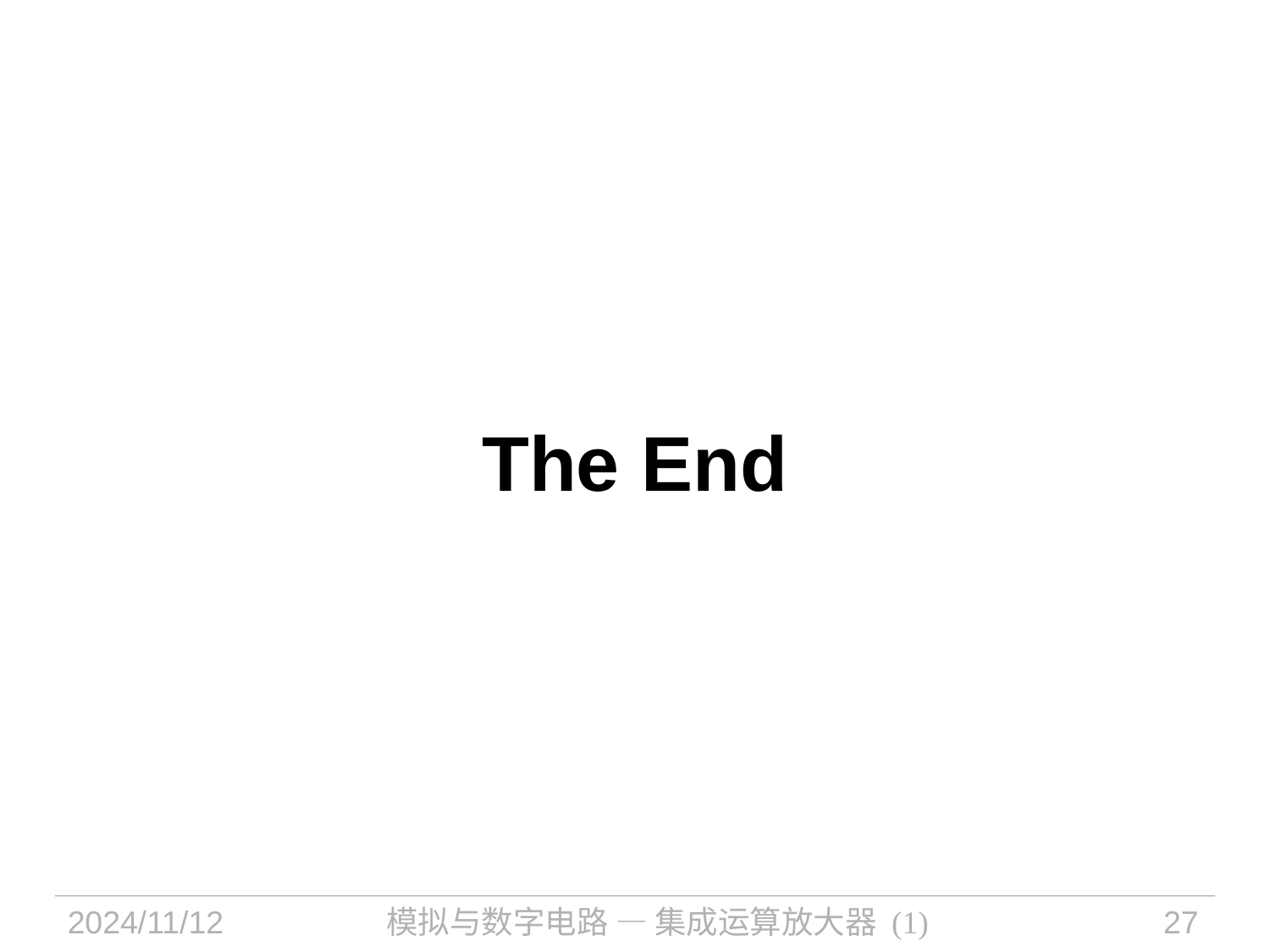

# The End
2024/11/12
模拟与数字电路 — 集成运算放大器 (1)
27